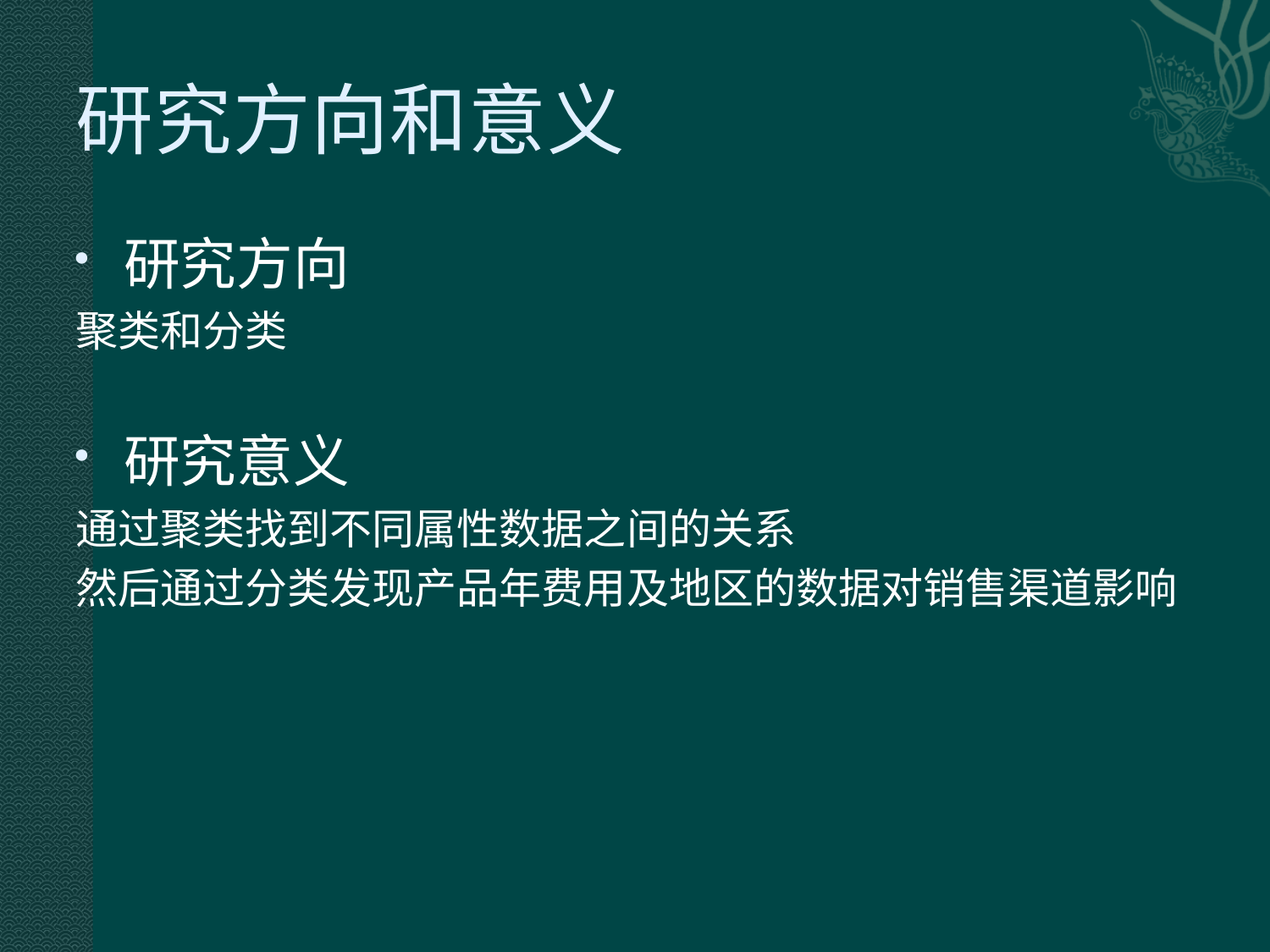

# 研究方向和意义
研究方向
聚类和分类

研究意义
通过聚类找到不同属性数据之间的关系
然后通过分类发现产品年费用及地区的数据对销售渠道影响